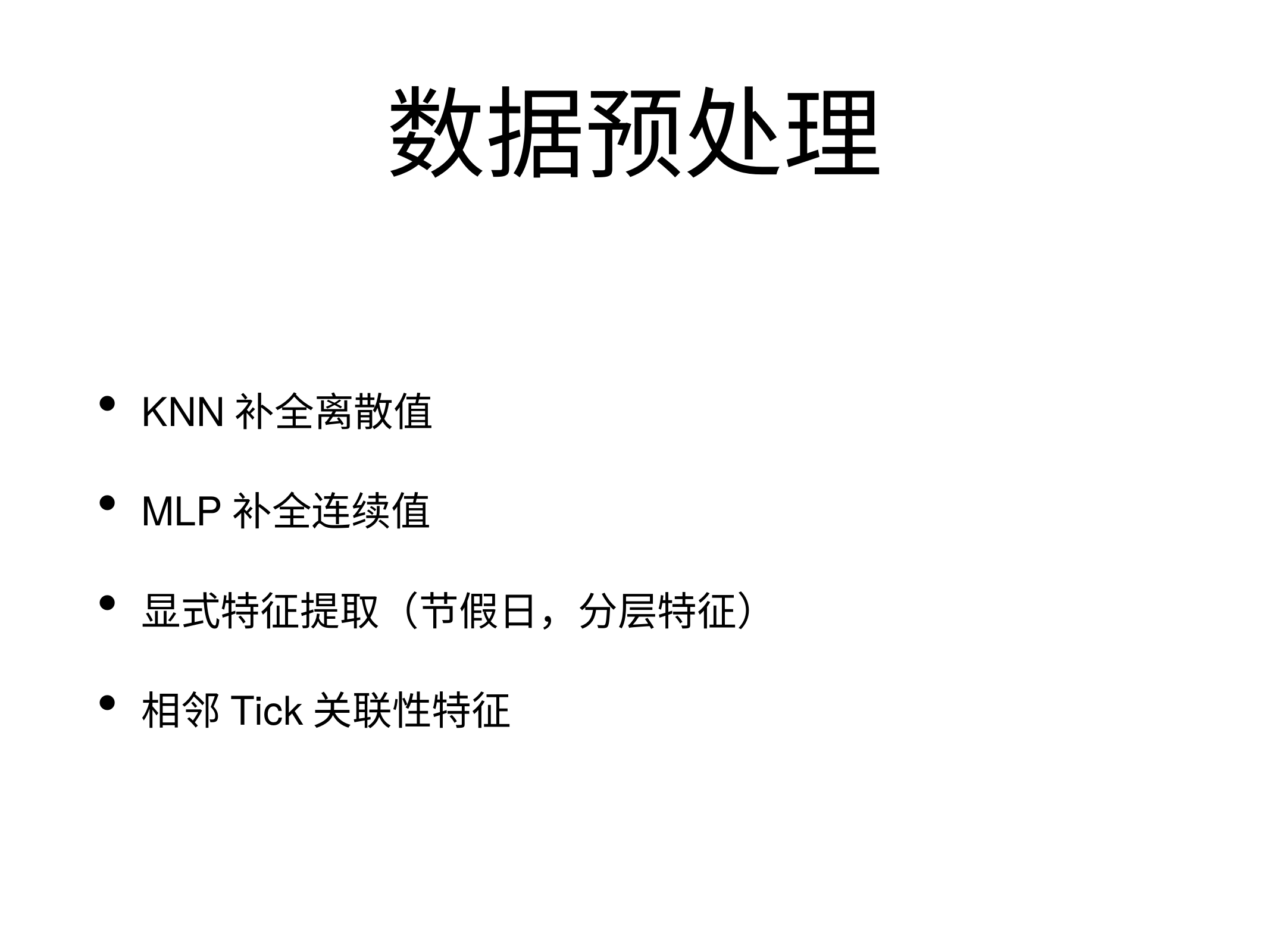

# 数据预处理
KNN补全离散值
MLP补全连续值
显式特征提取（节假日，分层特征）
相邻Tick关联性特征